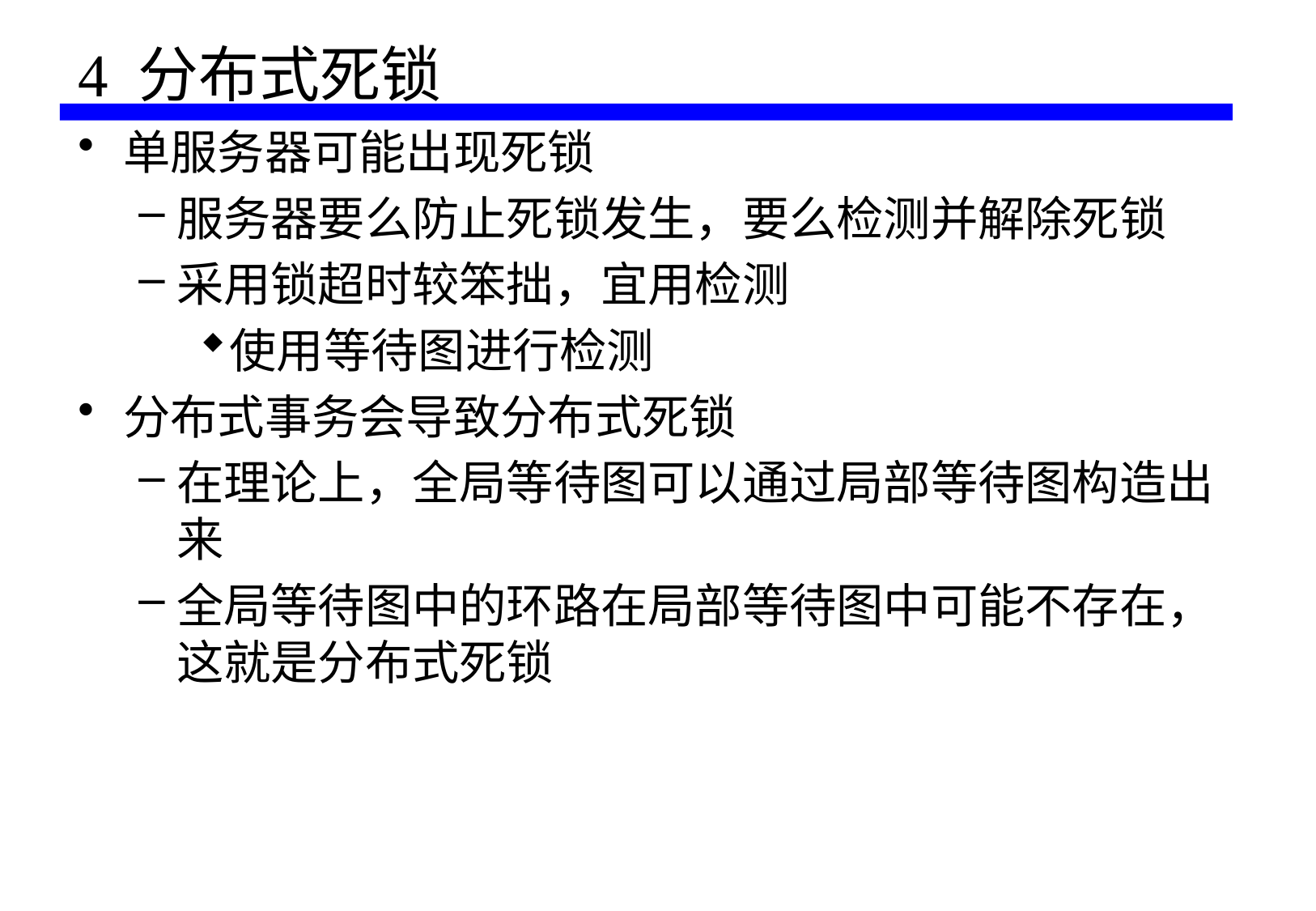

# 4 分布式死锁
单服务器可能出现死锁
服务器要么防止死锁发生，要么检测并解除死锁
采用锁超时较笨拙，宜用检测
使用等待图进行检测
分布式事务会导致分布式死锁
在理论上，全局等待图可以通过局部等待图构造出来
全局等待图中的环路在局部等待图中可能不存在，这就是分布式死锁